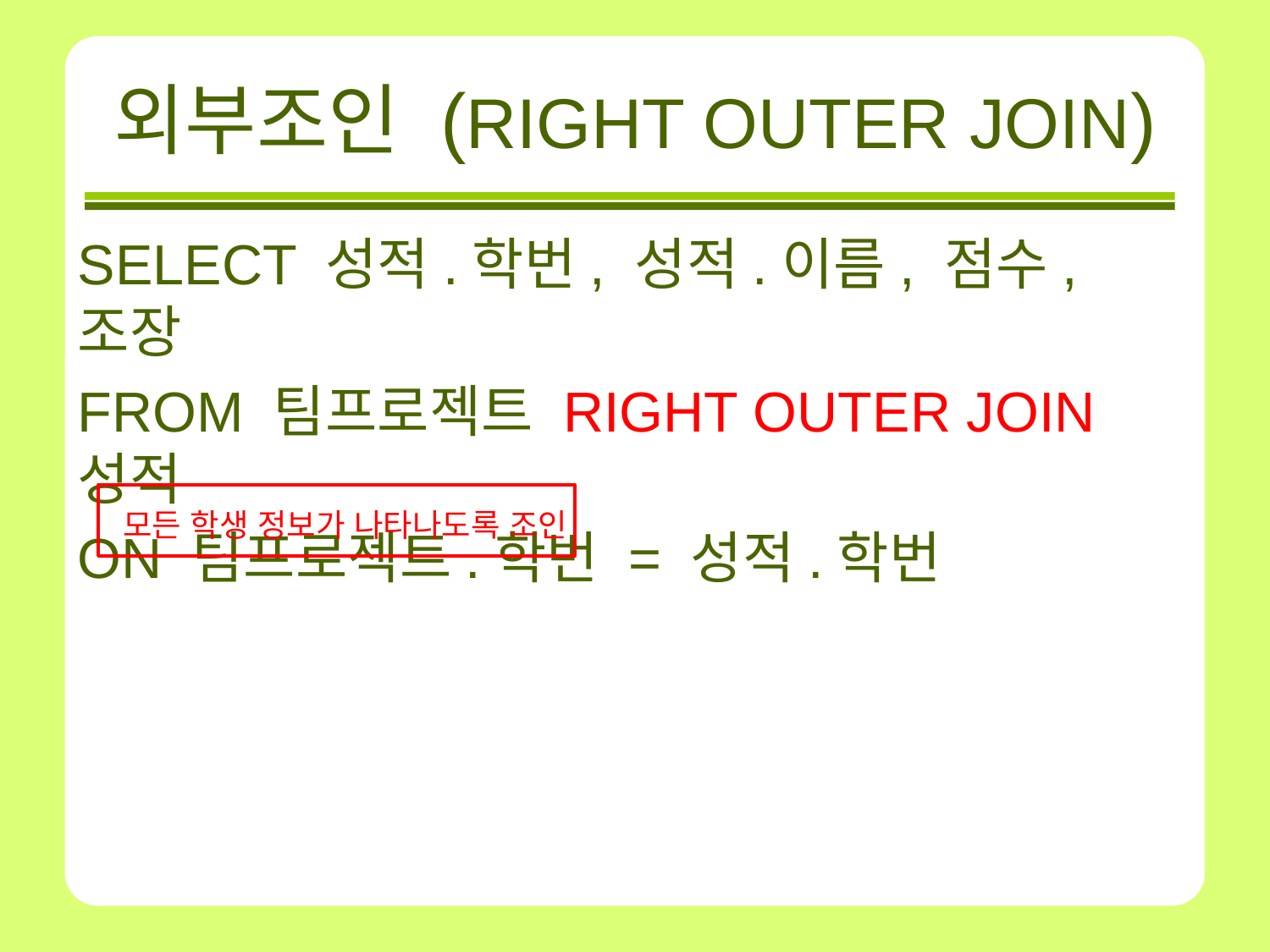

# 외부조인 (RIGHT OUTER JOIN)
SELECT 성적.학번, 성적.이름, 점수, 조장
FROM 팀프로젝트 RIGHT OUTER JOIN 성적
ON 팀프로젝트.학번 = 성적.학번

모든 학생 정보가 나타나도록 조인